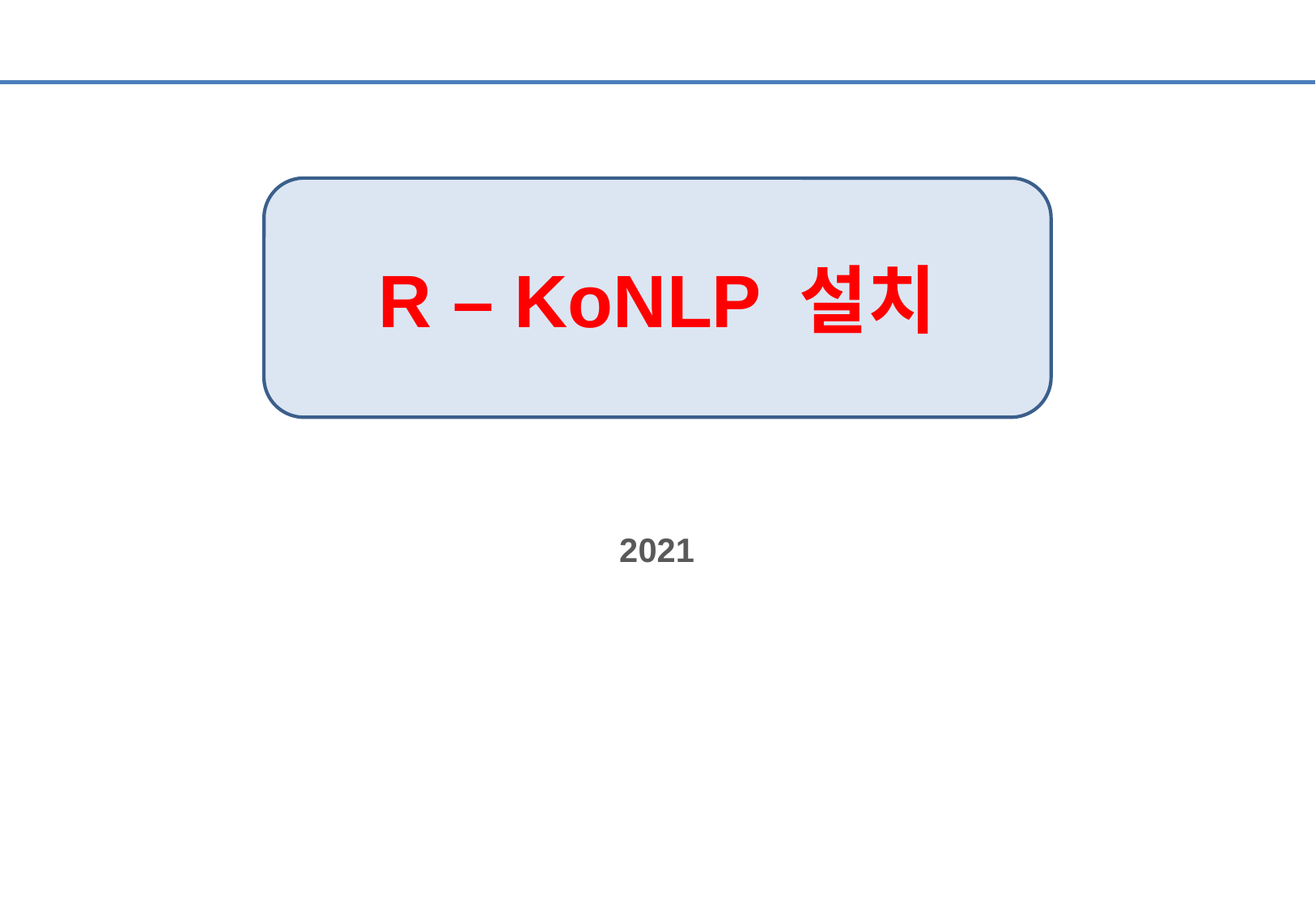

R – KoNLP 설치
2021

- 1 -